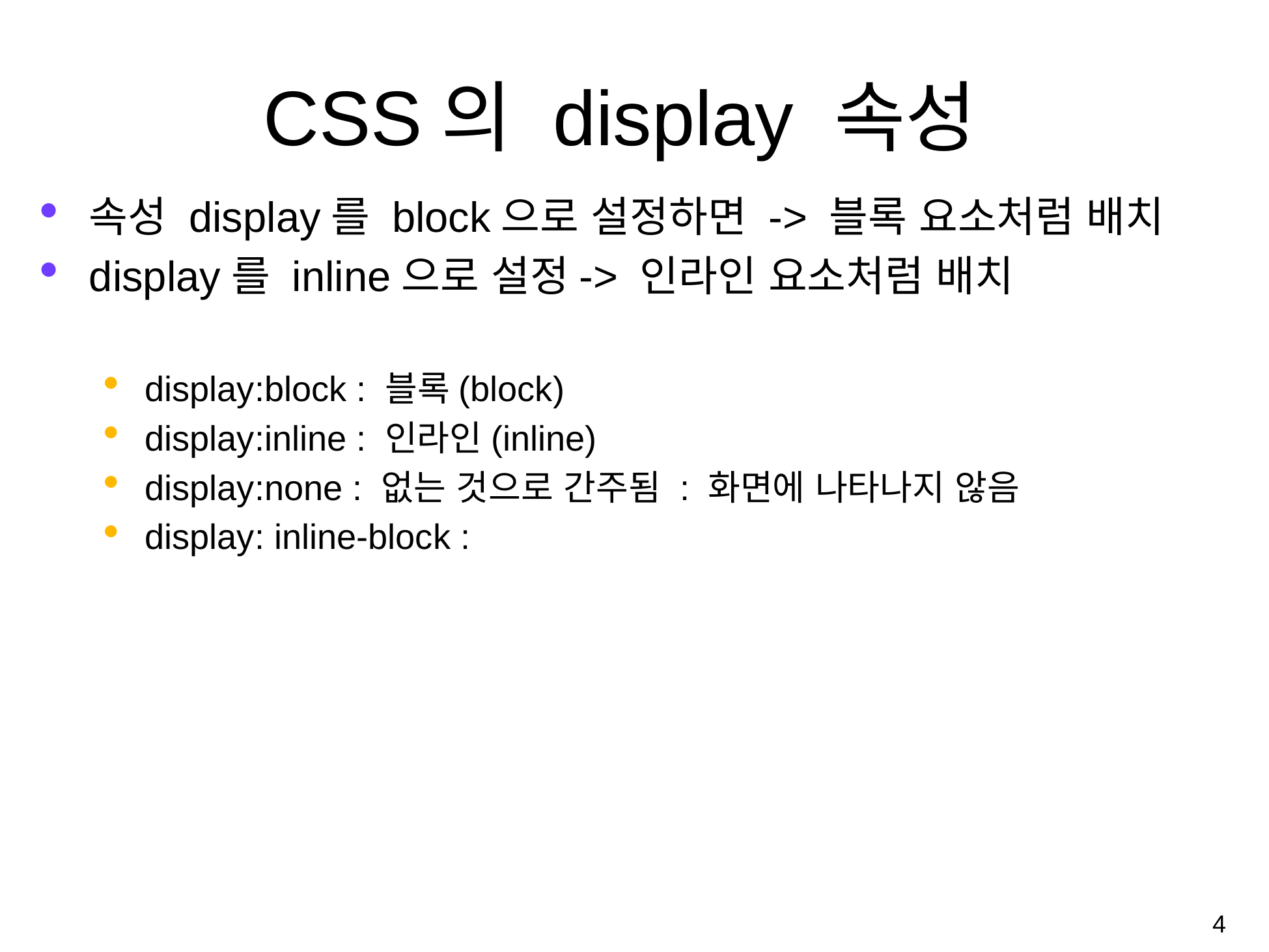

# CSS의 display 속성
속성 display를 block으로 설정하면 -> 블록 요소처럼 배치
display를 inline으로 설정-> 인라인 요소처럼 배치

display:block : 블록(block)
display:inline : 인라인(inline)
display:none : 없는 것으로 간주됨 : 화면에 나타나지 않음
display: inline-block :

4